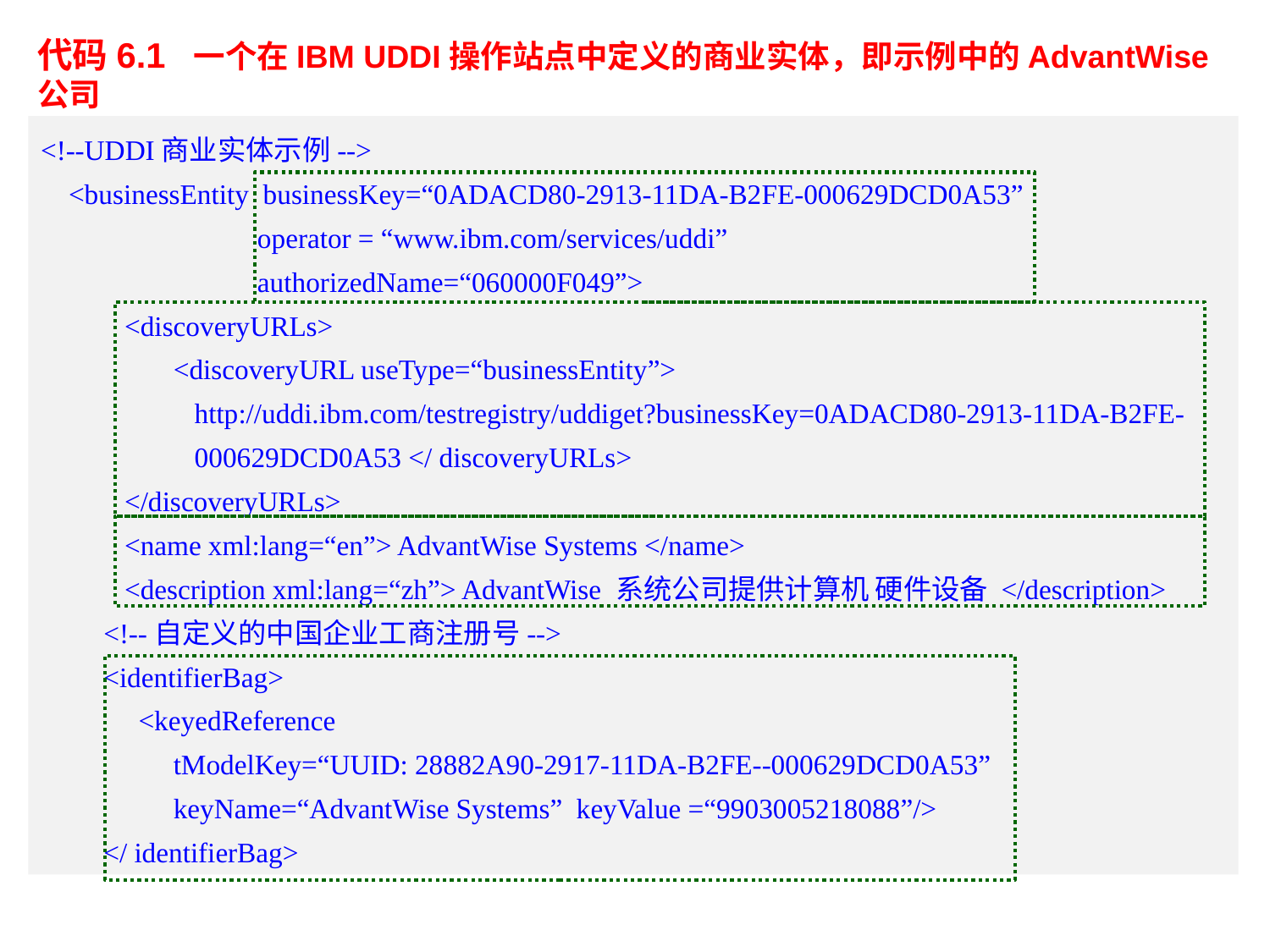

代码6.1  一个在IBM UDDI操作站点中定义的商业实体，即示例中的AdvantWise公司
<!--UDDI商业实体示例-->
    <businessEntity  businessKey=“0ADACD80-2913-11DA-B2FE-000629DCD0A53”
                               operator = “www.ibm.com/services/uddi”
                               authorizedName=“060000F049”>
            <discoveryURLs>
                   <discoveryURL useType=“businessEntity”>
                      http://uddi.ibm.com/testregistry/uddiget?businessKey=0ADACD80-2913-11DA-B2FE-
                      000629DCD0A53 </ discoveryURLs>
            </discoveryURLs>
            <name xml:lang=“en”> AdvantWise Systems </name>
            <description xml:lang=“zh”> AdvantWise 系统公司提供计算机 硬件设备 </description>
         <!--自定义的中国企业工商注册号-->
         <identifierBag>
              <keyedReference
                   tModelKey=“UUID: 28882A90-2917-11DA-B2FE--000629DCD0A53”
                   keyName=“AdvantWise Systems”  keyValue =“9903005218088”/>
         </ identifierBag>